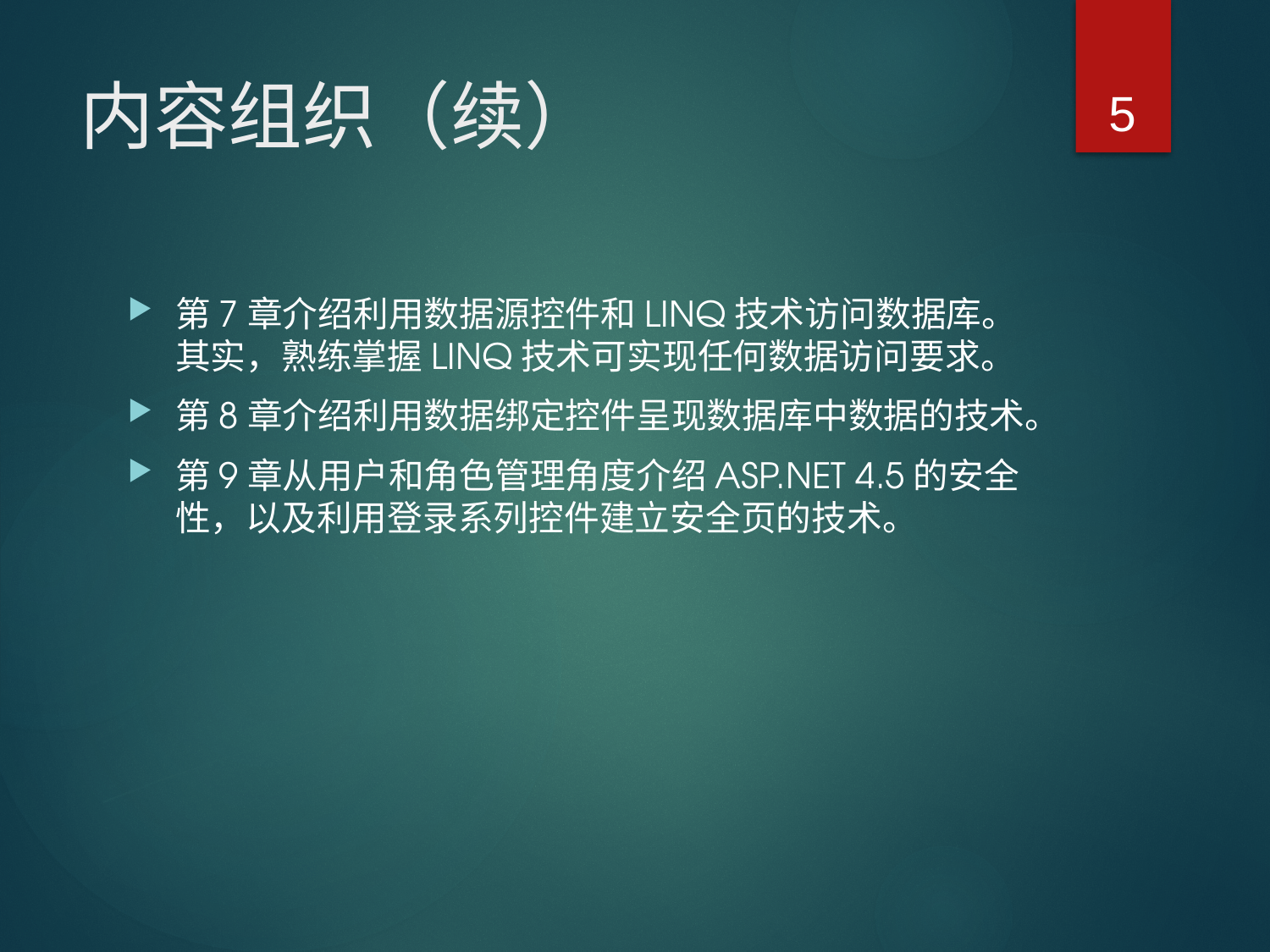

5
# 内容组织（续）
第7章介绍利用数据源控件和LINQ技术访问数据库。其实，熟练掌握LINQ技术可实现任何数据访问要求。
第8章介绍利用数据绑定控件呈现数据库中数据的技术。
第9章从用户和角色管理角度介绍ASP.NET 4.5的安全性，以及利用登录系列控件建立安全页的技术。